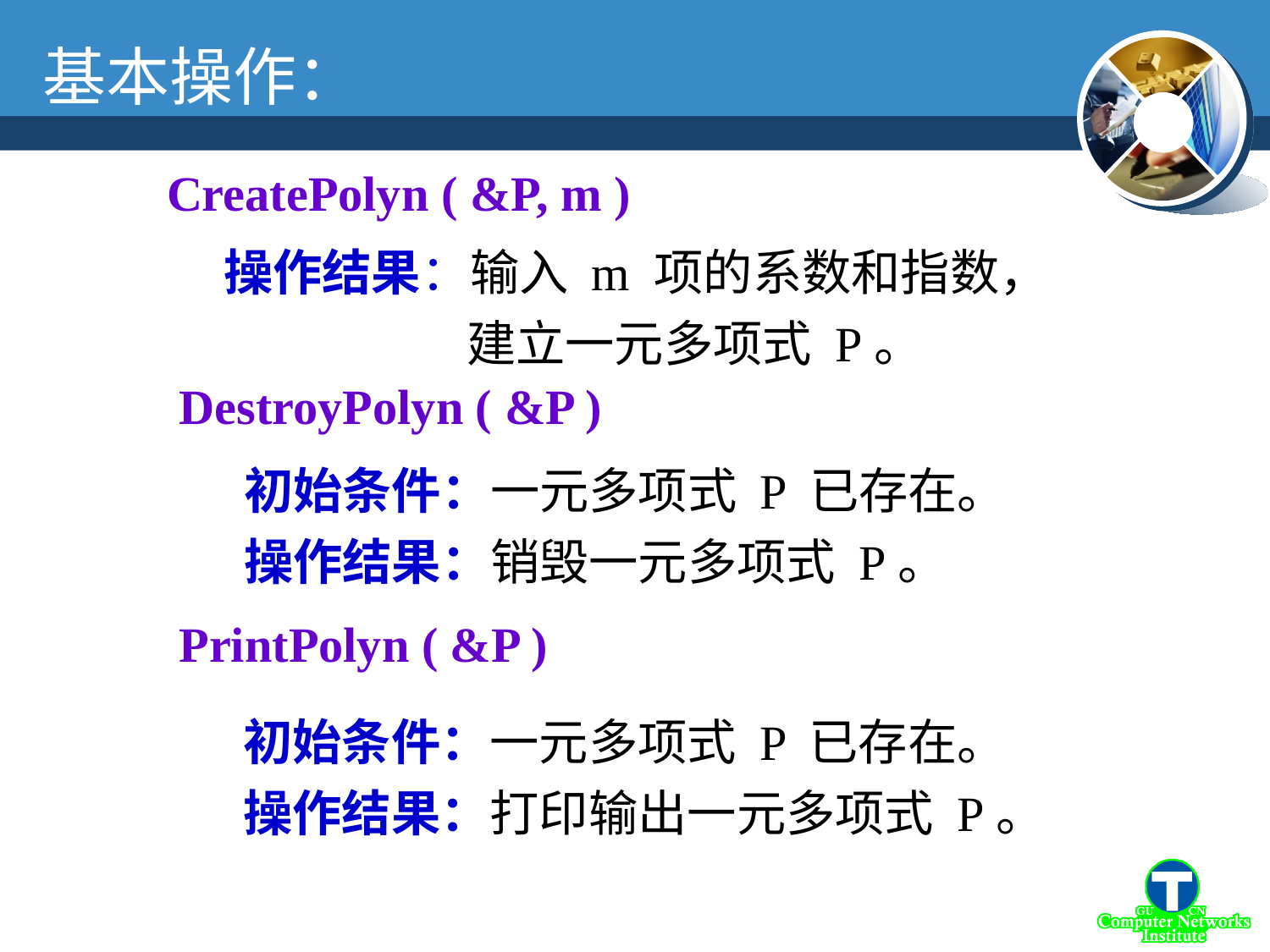

基本操作：
     CreatePolyn ( &P, m )

      DestroyPolyn ( &P )

      PrintPolyn ( &P )
操作结果：输入 m 项的系数和指数，
                     建立一元多项式 P。
初始条件：一元多项式 P 已存在。
操作结果：销毁一元多项式 P。
初始条件：一元多项式 P 已存在。
操作结果：打印输出一元多项式 P。